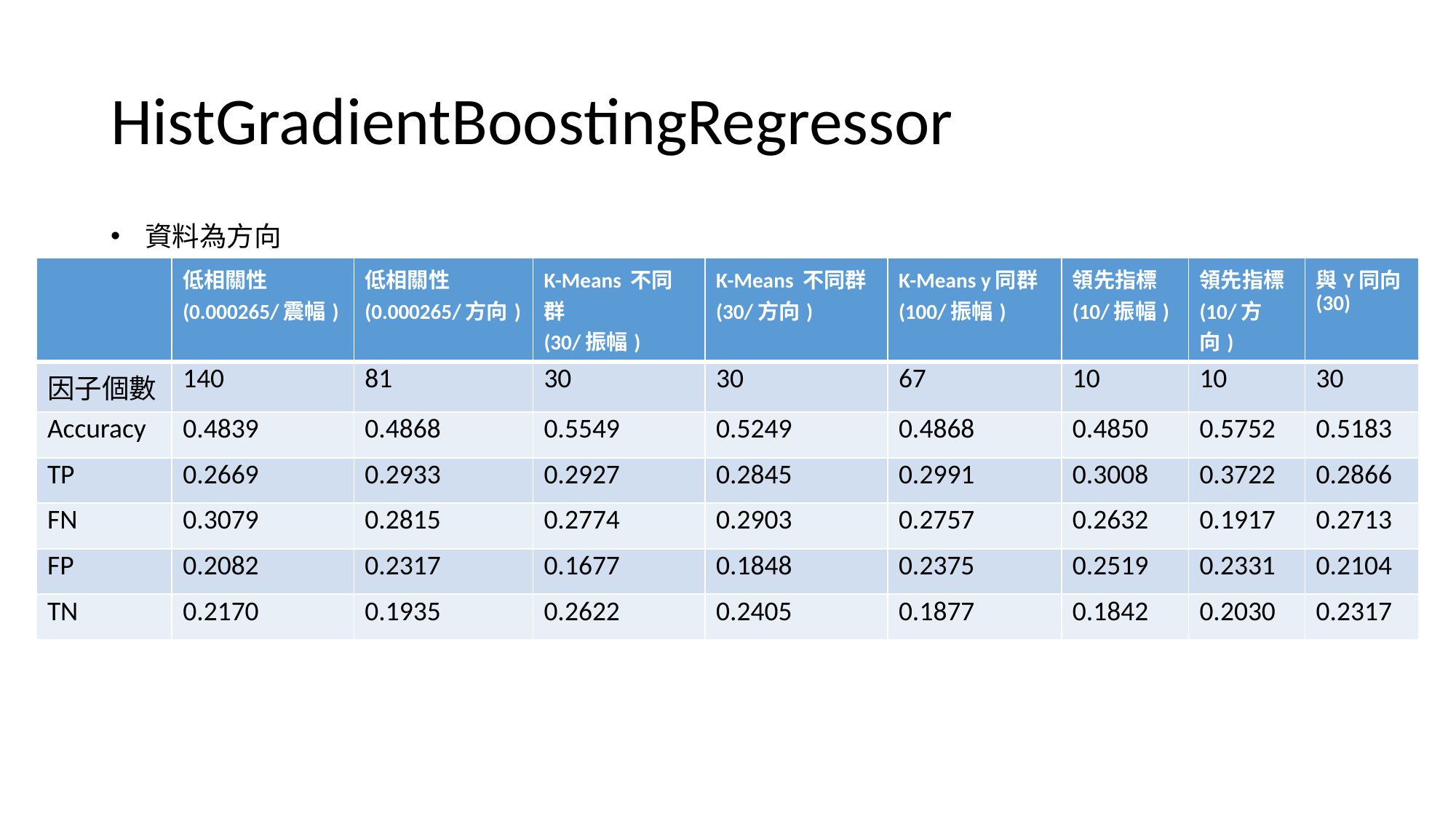

# HistGradientBoostingRegressor
資料為方向
|  | 低相關性(0.000265/震幅) | 低相關性(0.000265/方向) | K-Means 不同群 (30/振幅) | K-Means 不同群 (30/方向) | K-Means y同群 (100/振幅) | 領先指標 (10/振幅) | 領先指標 (10/方向) | 與Y同向 (30) |
| --- | --- | --- | --- | --- | --- | --- | --- | --- |
| 因子個數 | 140 | 81 | 30 | 30 | 67 | 10 | 10 | 30 |
| Accuracy | 0.4839 | 0.4868 | 0.5549 | 0.5249 | 0.4868 | 0.4850 | 0.5752 | 0.5183 |
| TP | 0.2669 | 0.2933 | 0.2927 | 0.2845 | 0.2991 | 0.3008 | 0.3722 | 0.2866 |
| FN | 0.3079 | 0.2815 | 0.2774 | 0.2903 | 0.2757 | 0.2632 | 0.1917 | 0.2713 |
| FP | 0.2082 | 0.2317 | 0.1677 | 0.1848 | 0.2375 | 0.2519 | 0.2331 | 0.2104 |
| TN | 0.2170 | 0.1935 | 0.2622 | 0.2405 | 0.1877 | 0.1842 | 0.2030 | 0.2317 |